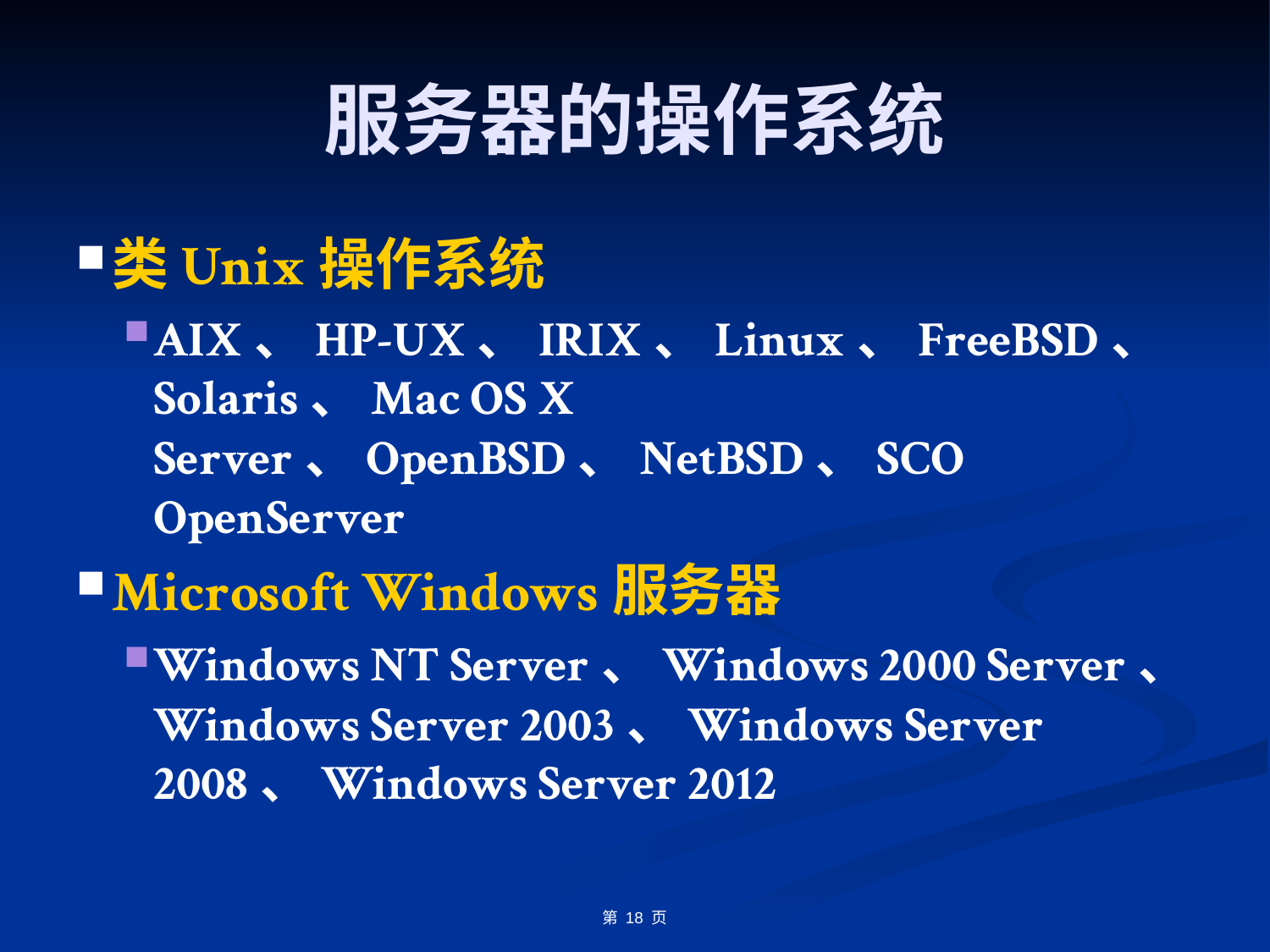

# 服务器的操作系统
类Unix操作系统
AIX、HP-UX、IRIX、Linux、FreeBSD、Solaris、Mac OS X Server、OpenBSD、NetBSD、SCO OpenServer
Microsoft Windows服务器
Windows NT Server、Windows 2000 Server、Windows Server 2003、Windows Server 2008、Windows Server 2012
第 18 页